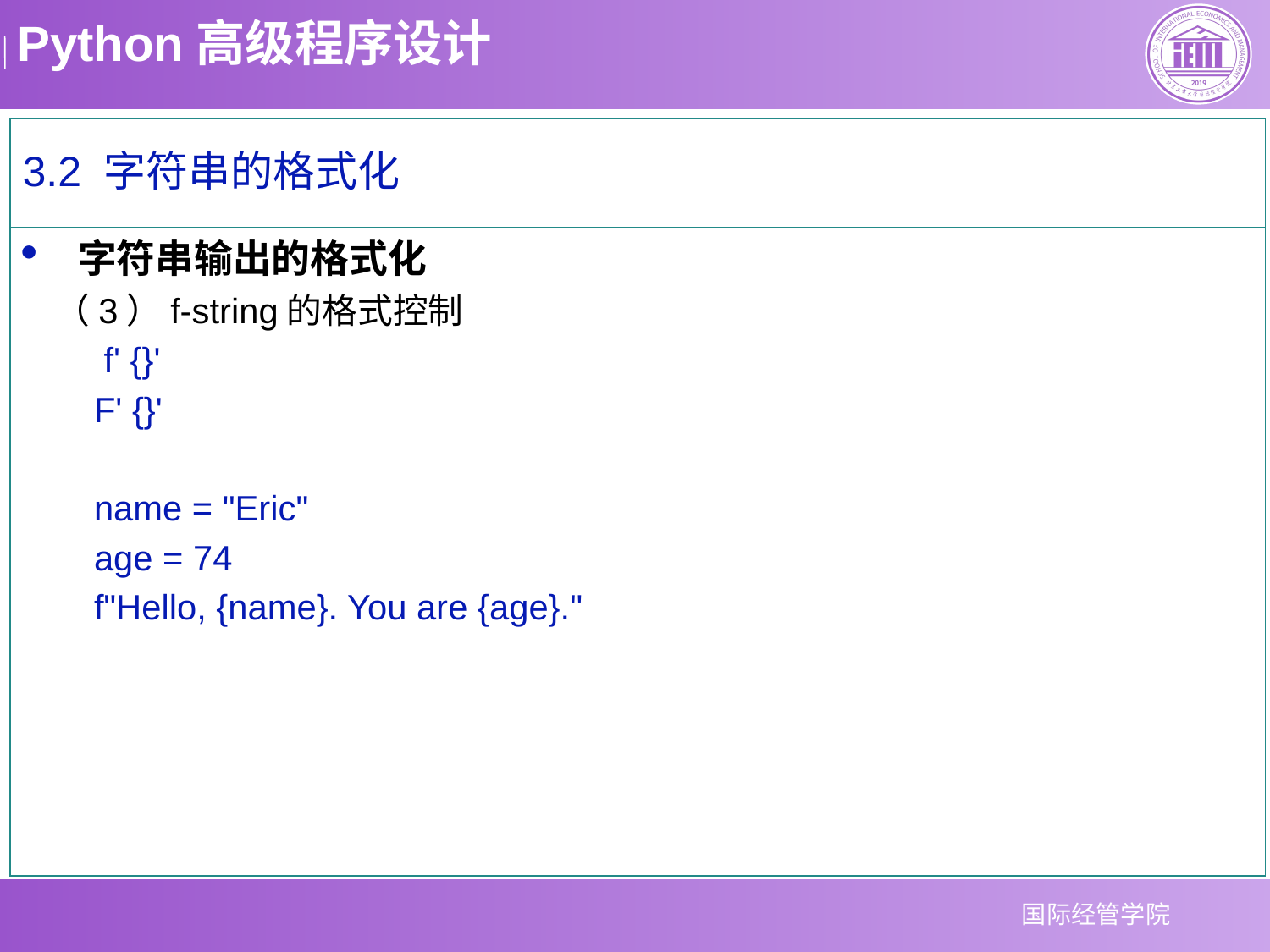

3.2 字符串的格式化
字符串输出的格式化
   （3）f-string的格式控制
 f' {}'
F' {}'

name = "Eric"
age = 74
f"Hello, {name}. You are {age}."